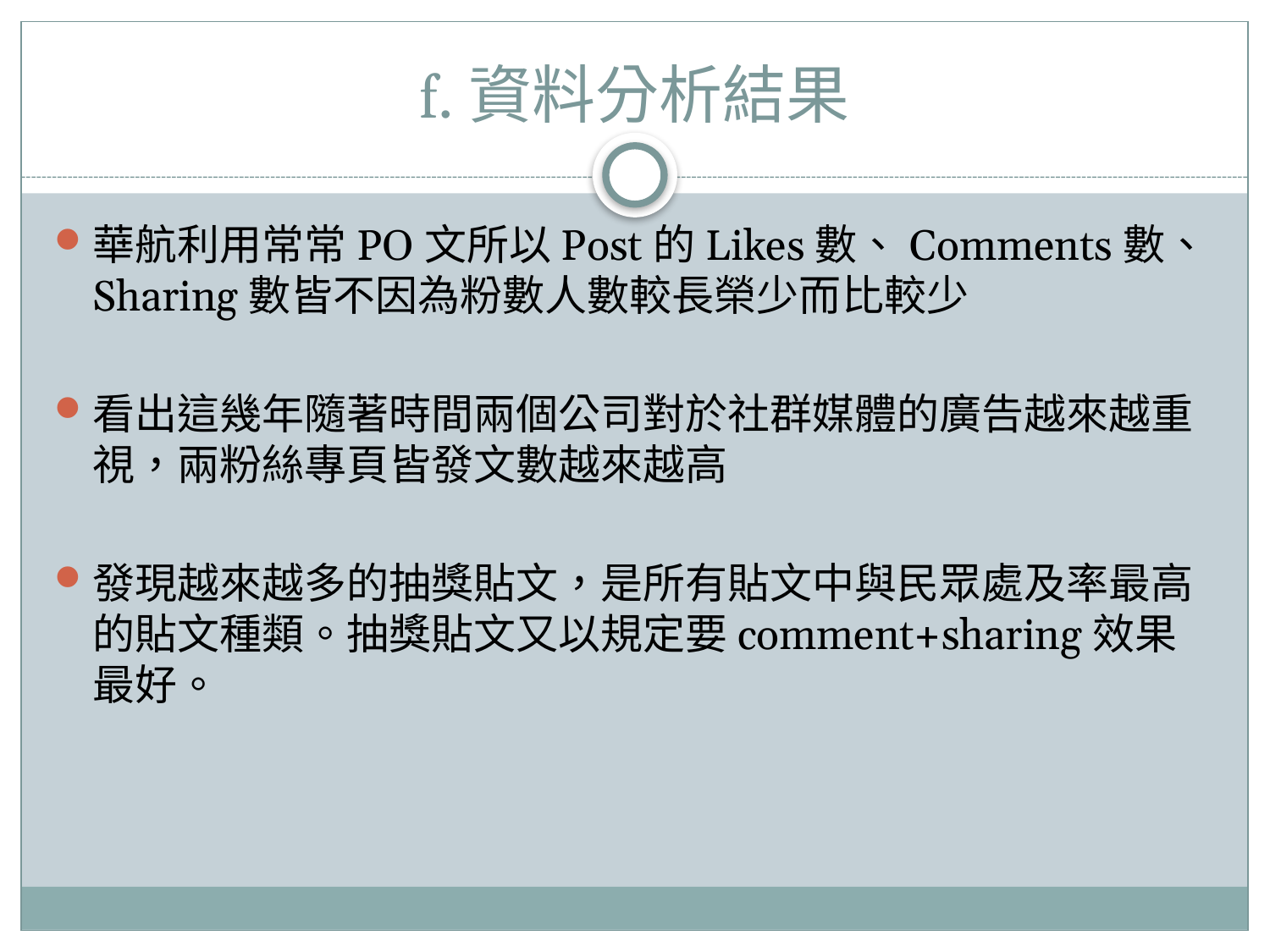

# f.資料分析結果
華航利用常常PO文所以Post的Likes數、Comments數、Sharing數皆不因為粉數人數較長榮少而比較少

看出這幾年隨著時間兩個公司對於社群媒體的廣告越來越重視，兩粉絲專頁皆發文數越來越高

發現越來越多的抽獎貼文，是所有貼文中與民眾處及率最高的貼文種類。抽獎貼文又以規定要comment+sharing效果最好。